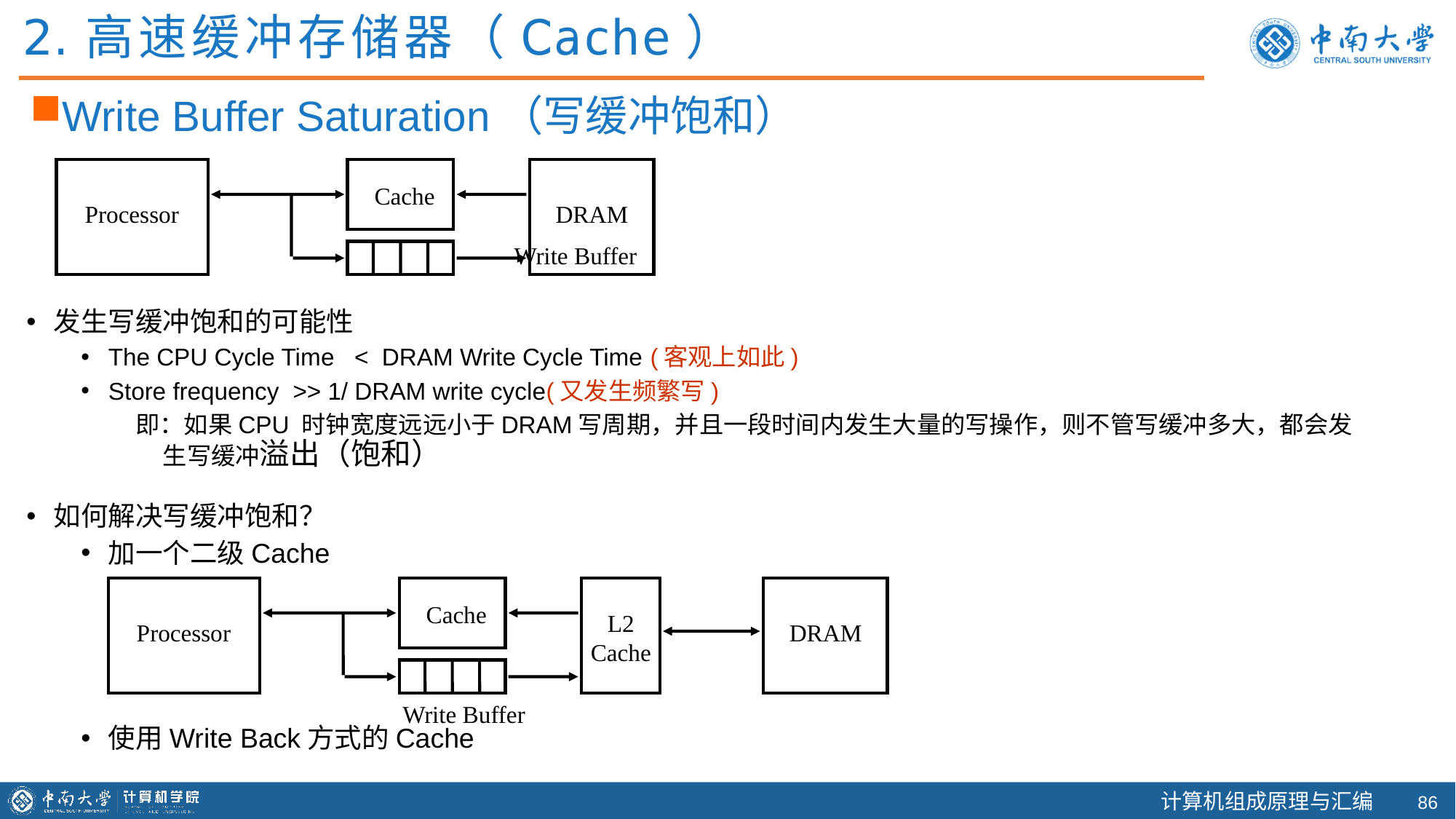

2.高速缓冲存储器（Cache）

Write Buffer Saturation（写缓冲饱和）

Cache
Processor
DRAM

Write Buffer

发生写缓冲饱和的可能性
The CPU Cycle Time   <  DRAM Write Cycle Time (客观上如此)
Store frequency  >> 1/ DRAM write cycle(又发生频繁写)
即：如果CPU 时钟宽度远远小于DRAM写周期，并且一段时间内发生大量的写操作，则不管写缓冲多大，都会发生写缓冲溢出（饱和）

如何解决写缓冲饱和？
加一个二级Cache

使用Write Back方式的Cache

Cache
L2
Cache
Processor
DRAM

Write Buffer
86